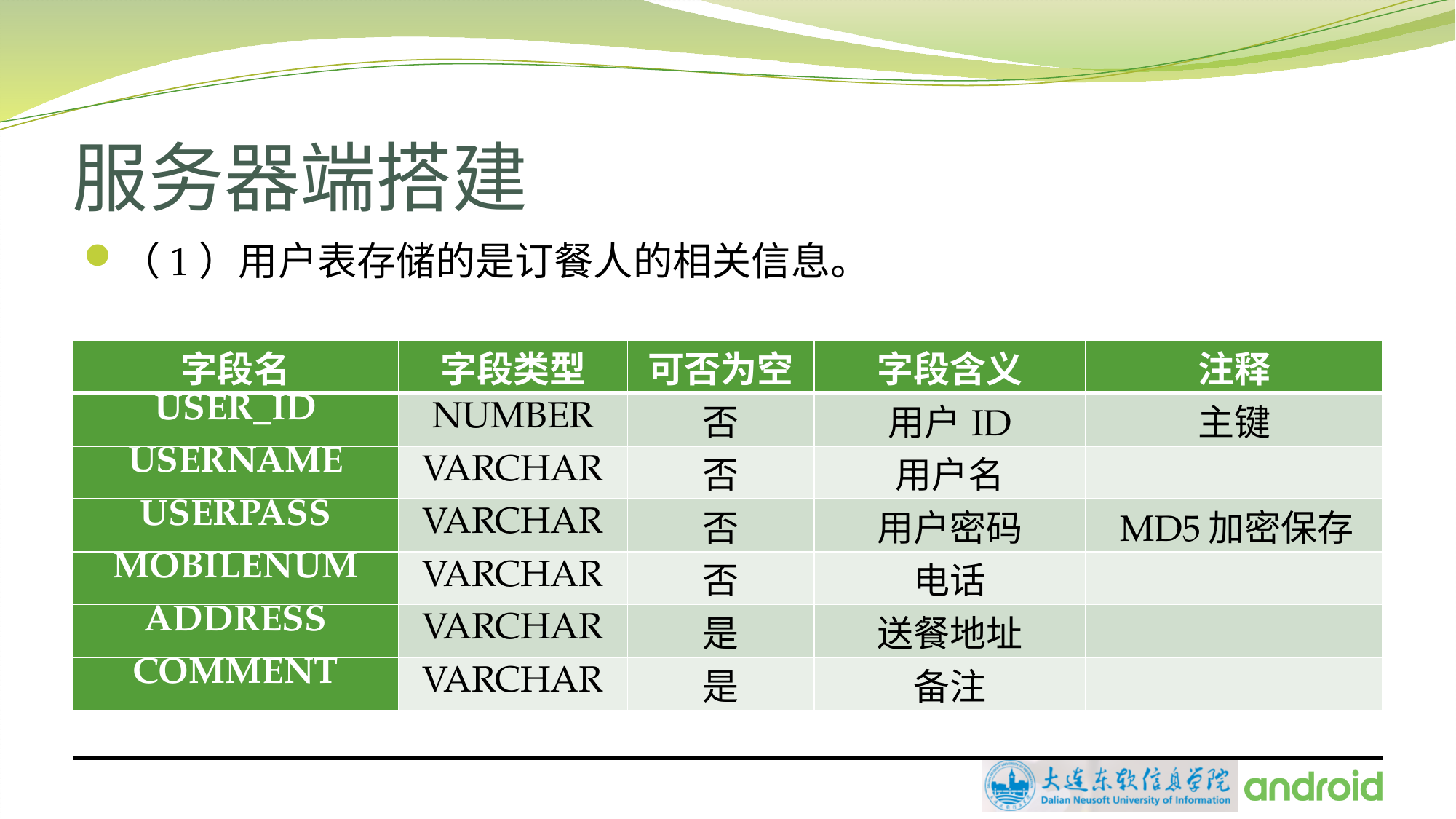

# 服务器端搭建
（1）用户表存储的是订餐人的相关信息。
| 字段名 | 字段类型 | 可否为空 | 字段含义 | 注释 |
| --- | --- | --- | --- | --- |
| USER\_ID | NUMBER | 否 | 用户ID | 主键 |
| USERNAME | VARCHAR | 否 | 用户名 |  |
| USERPASS | VARCHAR | 否 | 用户密码 | MD5加密保存 |
| MOBILENUM | VARCHAR | 否 | 电话 |  |
| ADDRESS | VARCHAR | 是 | 送餐地址 |  |
| COMMENT | VARCHAR | 是 | 备注 |  |